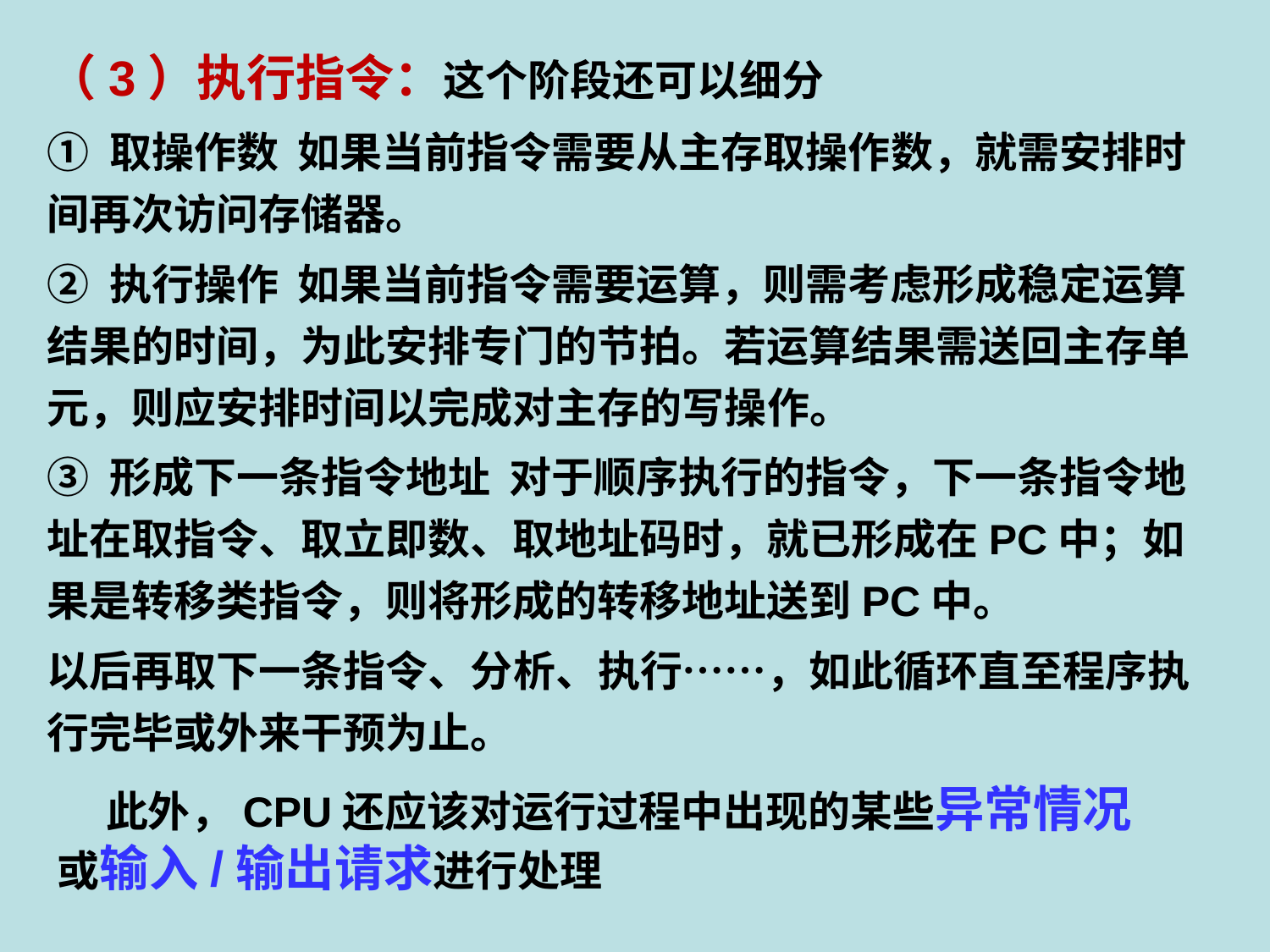

（3）执行指令：这个阶段还可以细分
① 取操作数  如果当前指令需要从主存取操作数，就需安排时间再次访问存储器。
② 执行操作  如果当前指令需要运算，则需考虑形成稳定运算结果的时间，为此安排专门的节拍。若运算结果需送回主存单元，则应安排时间以完成对主存的写操作。
③ 形成下一条指令地址  对于顺序执行的指令，下一条指令地址在取指令、取立即数、取地址码时，就已形成在PC中；如果是转移类指令，则将形成的转移地址送到PC中。
以后再取下一条指令、分析、执行……，如此循环直至程序执行完毕或外来干预为止。
    此外，CPU还应该对运行过程中出现的某些异常情况或输入/输出请求进行处理